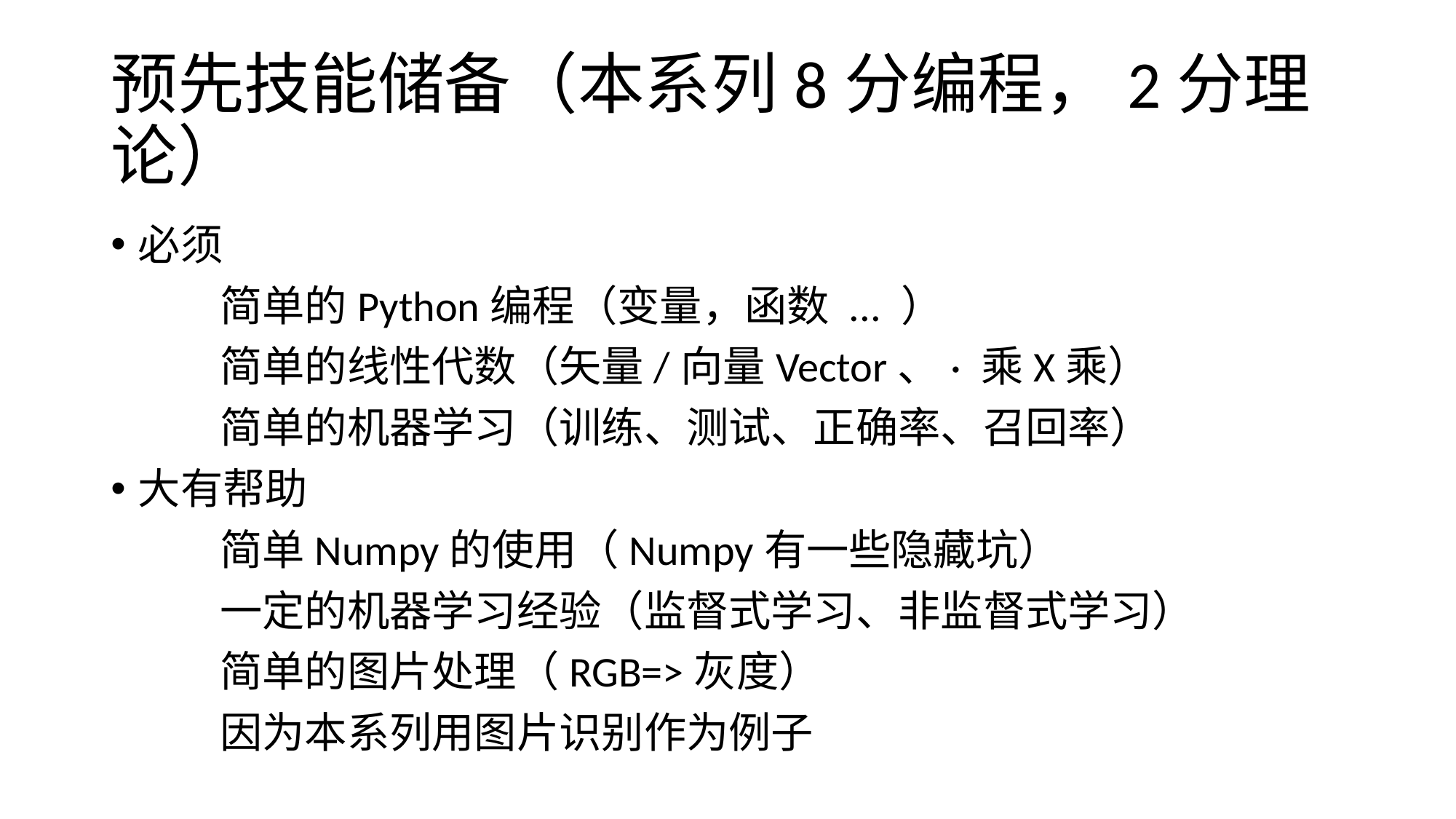

# 预先技能储备（本系列8分编程，2分理论）
必须
	简单的Python编程（变量，函数 ... ）
	简单的线性代数（矢量/向量Vector、· 乘X乘）
	简单的机器学习（训练、测试、正确率、召回率）
大有帮助
	简单Numpy的使用（Numpy有一些隐藏坑）
	一定的机器学习经验（监督式学习、非监督式学习）
	简单的图片处理（RGB=>灰度）
	因为本系列用图片识别作为例子